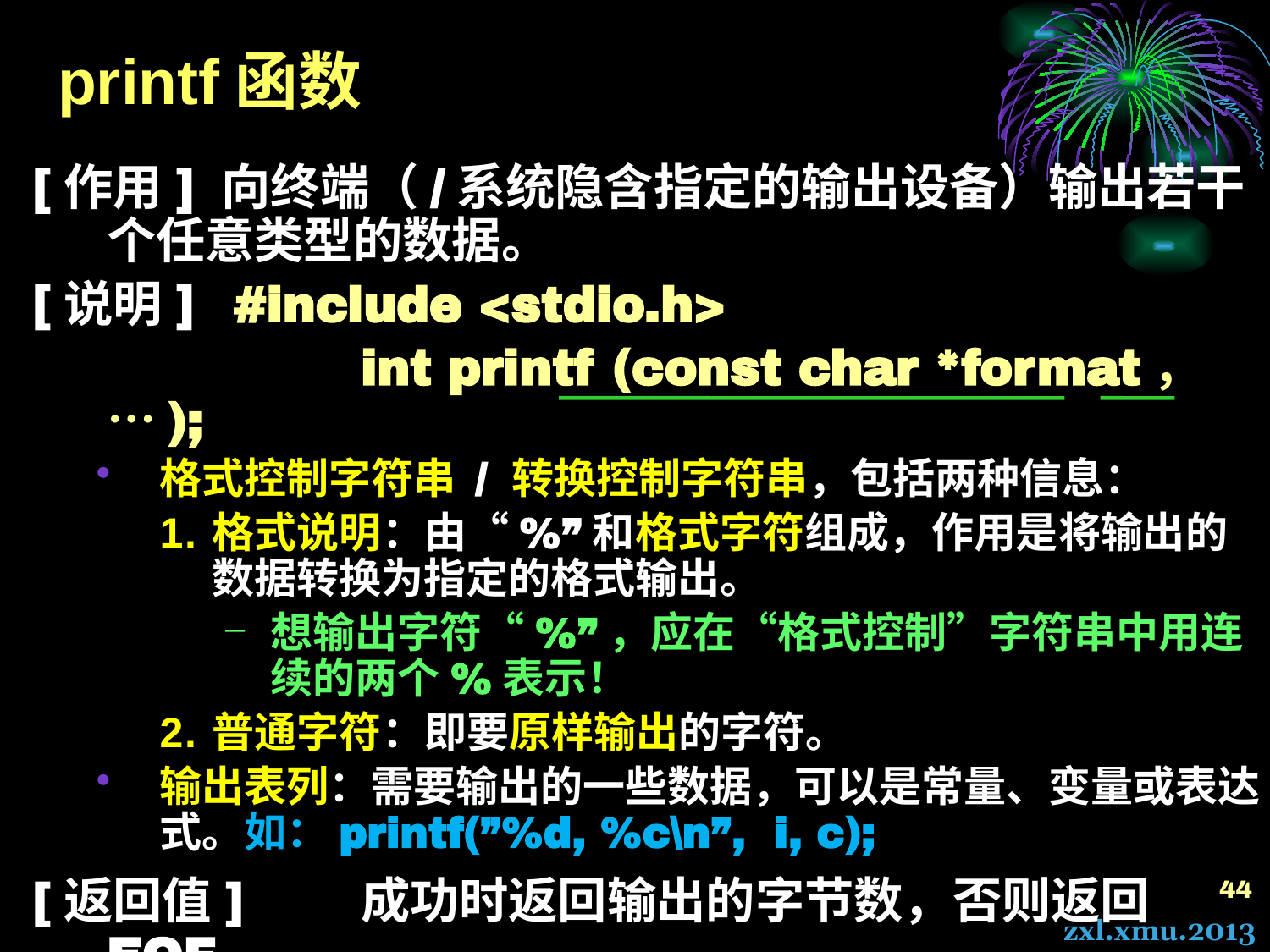

# printf函数
[作用] 向终端（/系统隐含指定的输出设备）输出若干个任意类型的数据。
[说明]	#include <stdio.h>
		　　	int printf (const char *format，…);
格式控制字符串 / 转换控制字符串，包括两种信息：
格式说明：由“%”和格式字符组成，作用是将输出的数据转换为指定的格式输出。
想输出字符“%”，应在“格式控制”字符串中用连续的两个%表示！
普通字符：即要原样输出的字符。
输出表列：需要输出的一些数据，可以是常量、变量或表达式。如：printf(”%d, %c\n”,  i, c);
[返回值] 	成功时返回输出的字节数，否则返回EOF。

44